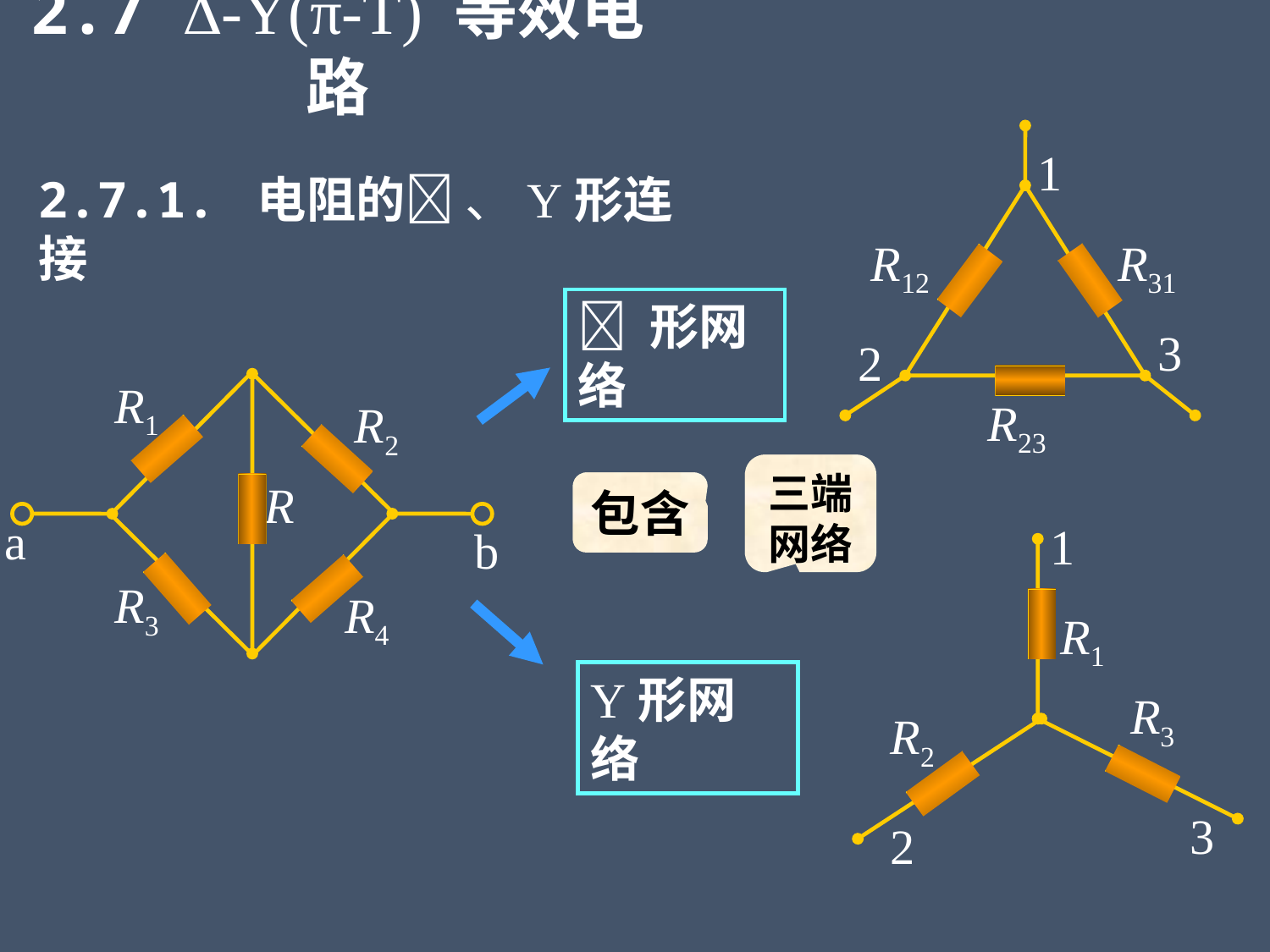

2.7 Δ-Y(π-T) 等效电路

1

R12
R31

3
2

R23
2.7.1. 电阻的Δ 、Y形连接
Δ 形网络

R1

R2

R

a

b
R3

R4

三端网络
包含
1

R1
R3
R2

3
2

Y形网络